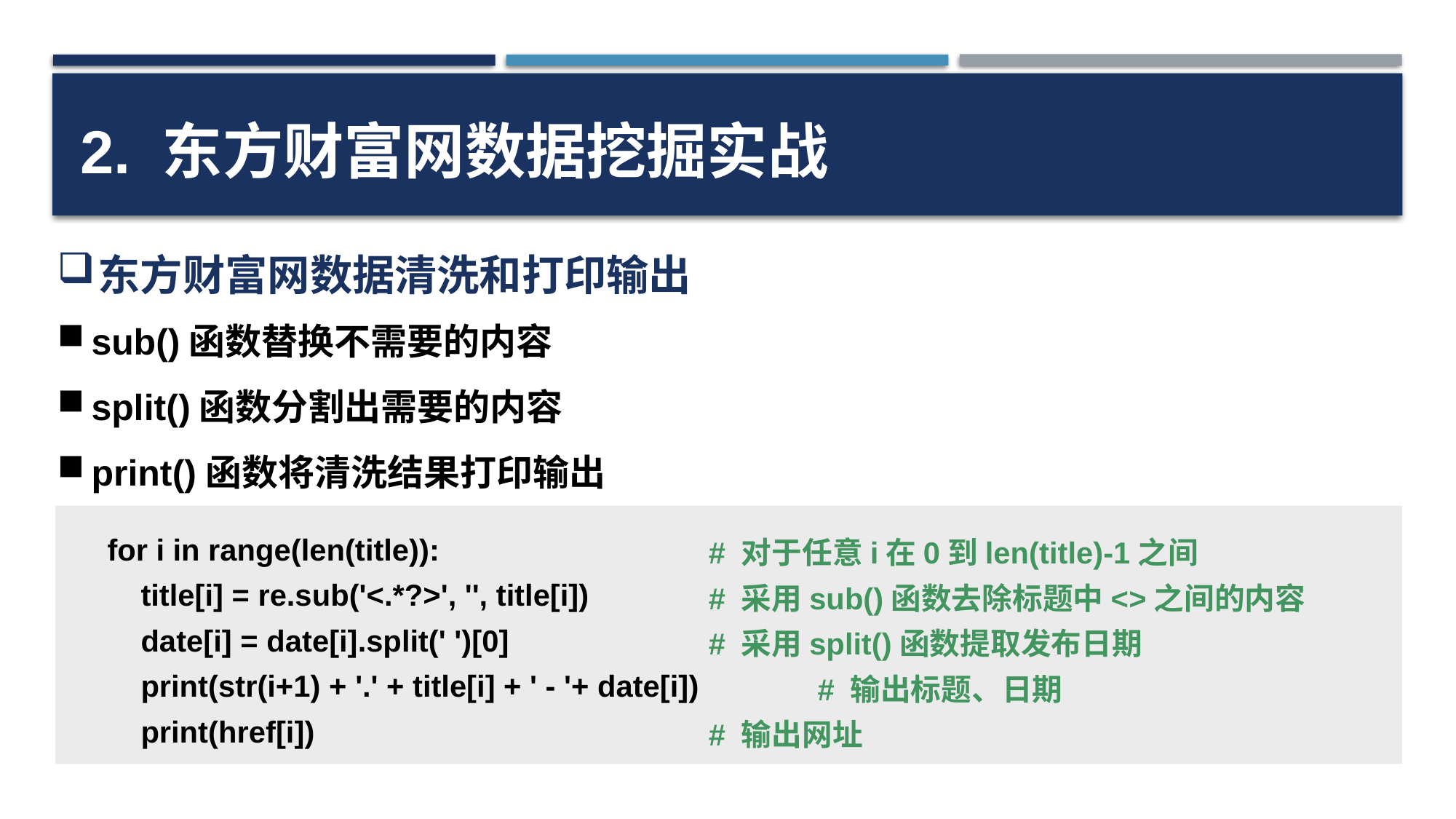

2. 东方财富网数据挖掘实战
东方财富网数据清洗和打印输出
sub()函数替换不需要的内容
split()函数分割出需要的内容
print()函数将清洗结果打印输出

for i in range(len(title)):
    title[i] = re.sub('<.*?>', '', title[i])
    date[i] = date[i].split(' ')[0]
    print(str(i+1) + '.' + title[i] + ' - '+ date[i])
    print(href[i])
# 对于任意i在0到len(title)-1之间
# 采用sub()函数去除标题中<>之间的内容
# 采用split()函数提取发布日期
             # 输出标题、日期
# 输出网址
16